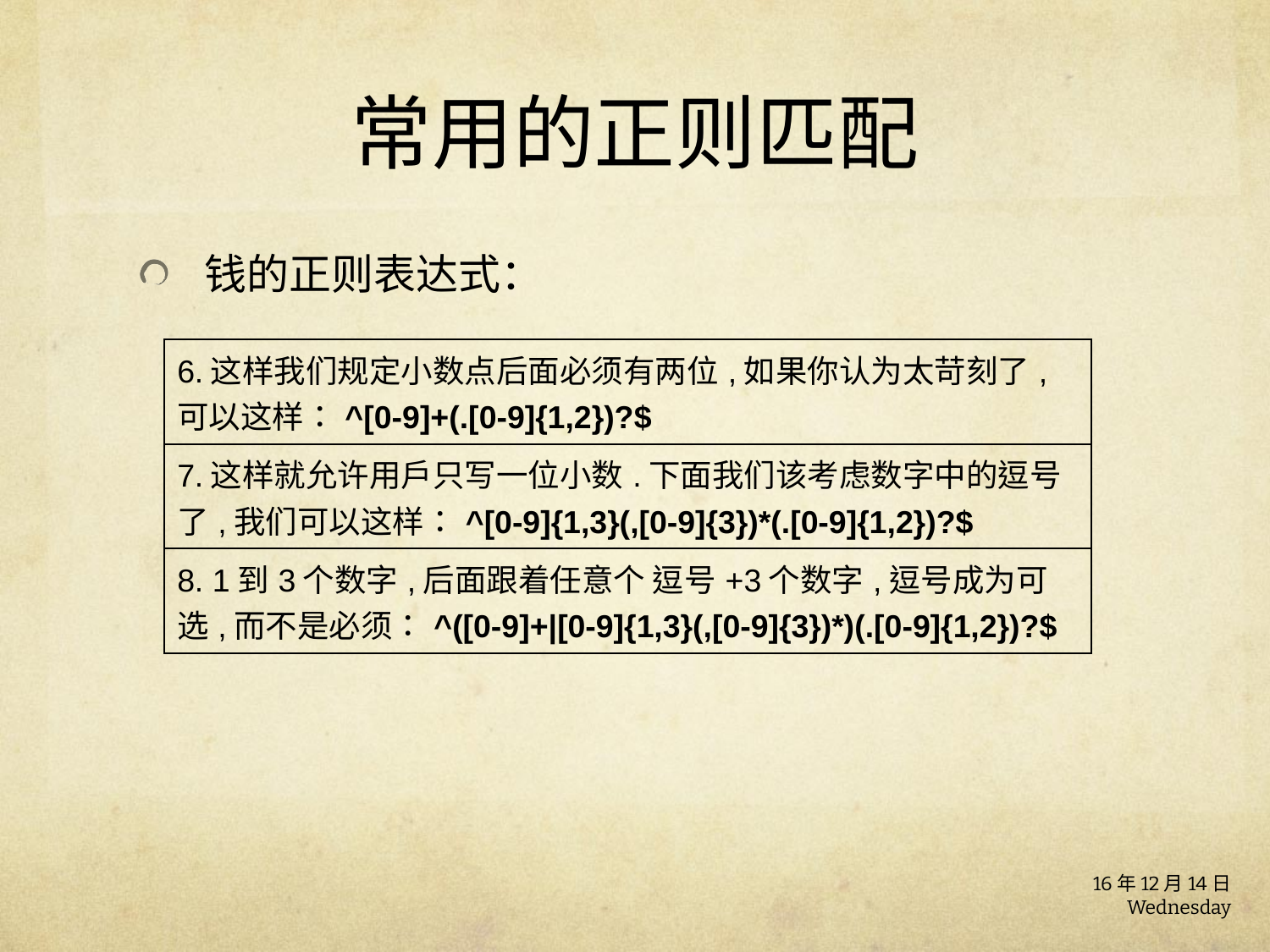

# 常用的正则匹配
钱的正则表达式：

| 6.这样我们规定小数点后面必须有两位,如果你认为太苛刻了,可以这样：^[0-9]+(.[0-9]{1,2})?$ |
| --- |
| 7.这样就允许用户只写一位小数.下面我们该考虑数字中的逗号了,我们可以这样：^[0-9]{1,3}(,[0-9]{3})\*(.[0-9]{1,2})?$ |
| 8. 1到3个数字,后面跟着任意个 逗号+3个数字,逗号成为可选,而不是必须：^([0-9]+|[0-9]{1,3}(,[0-9]{3})\*)(.[0-9]{1,2})?$ |
16年12月14日 Wednesday